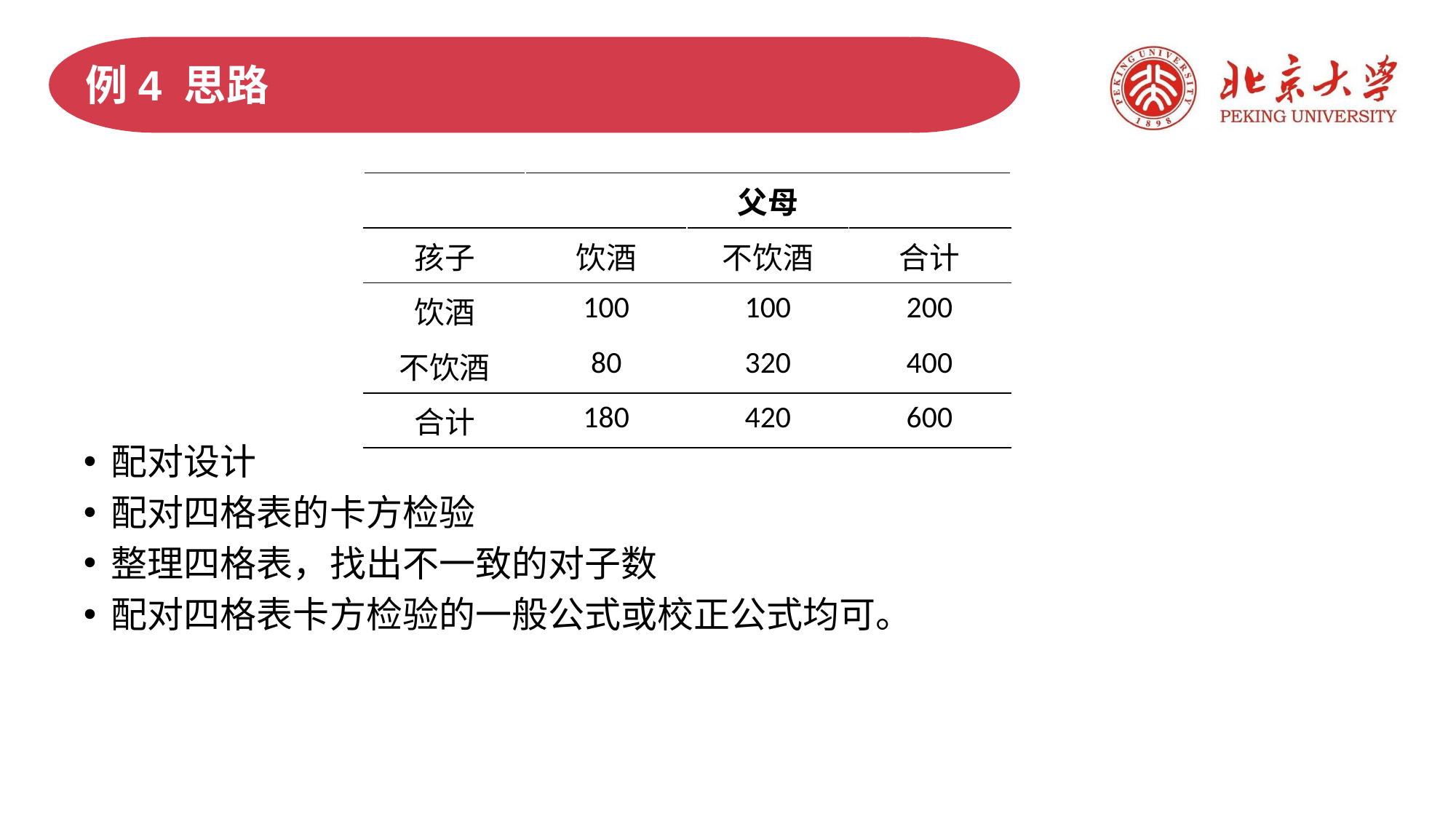

# 例4 思路
|  | 父母 |  |  |
| --- | --- | --- | --- |
| 孩子 | 饮酒 | 不饮酒 | 合计 |
| 饮酒 | 100 | 100 | 200 |
| 不饮酒 | 80 | 320 | 400 |
| 合计 | 180 | 420 | 600 |
配对设计
配对四格表的卡方检验
整理四格表，找出不一致的对子数
配对四格表卡方检验的一般公式或校正公式均可。